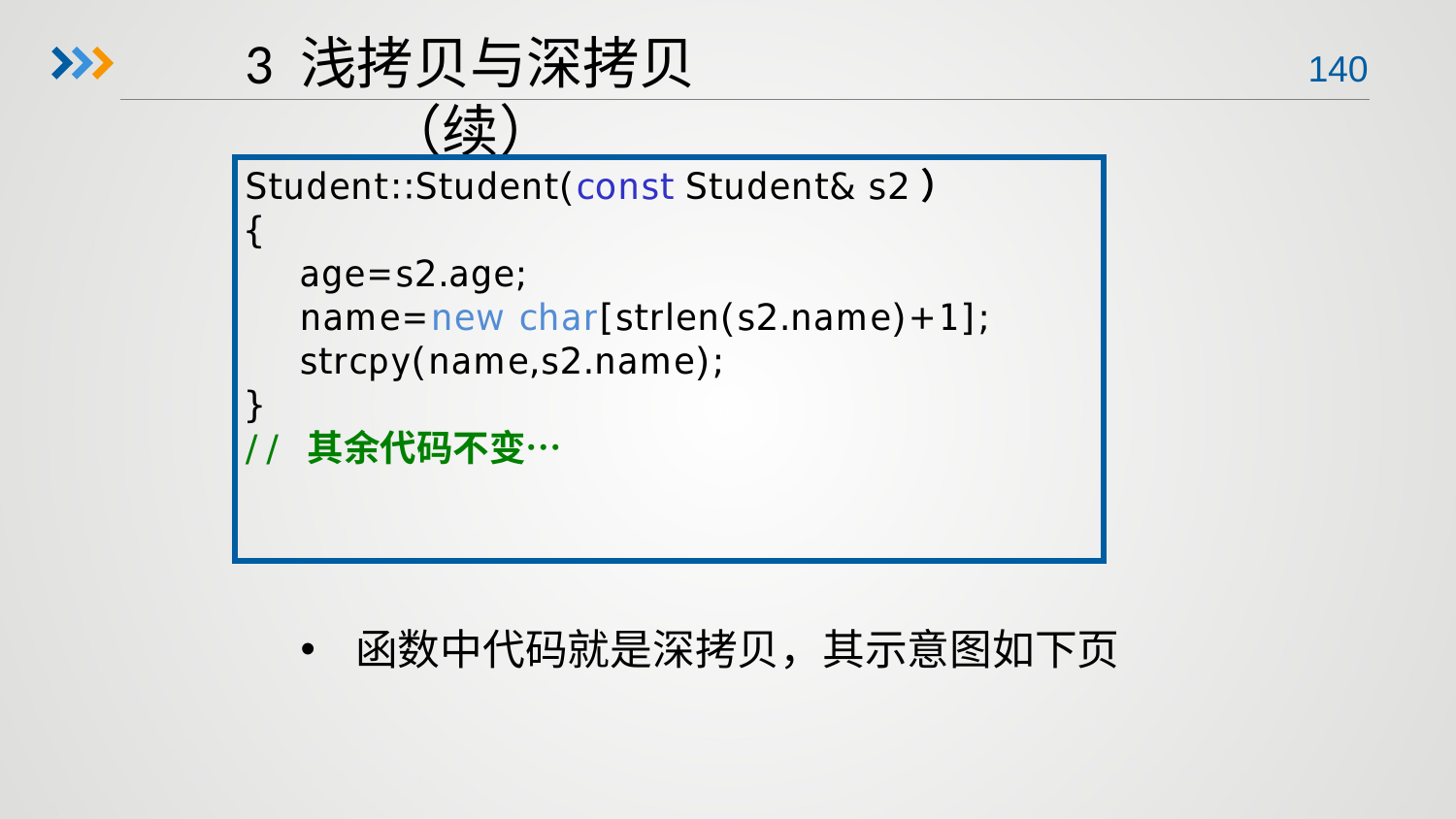

3 浅拷贝与深拷贝（续）
Student::Student(const Student& s2）
{
	age=s2.age;
	name=new char[strlen(s2.name)+1];
	strcpy(name,s2.name);
}
// 其余代码不变…
函数中代码就是深拷贝，其示意图如下页